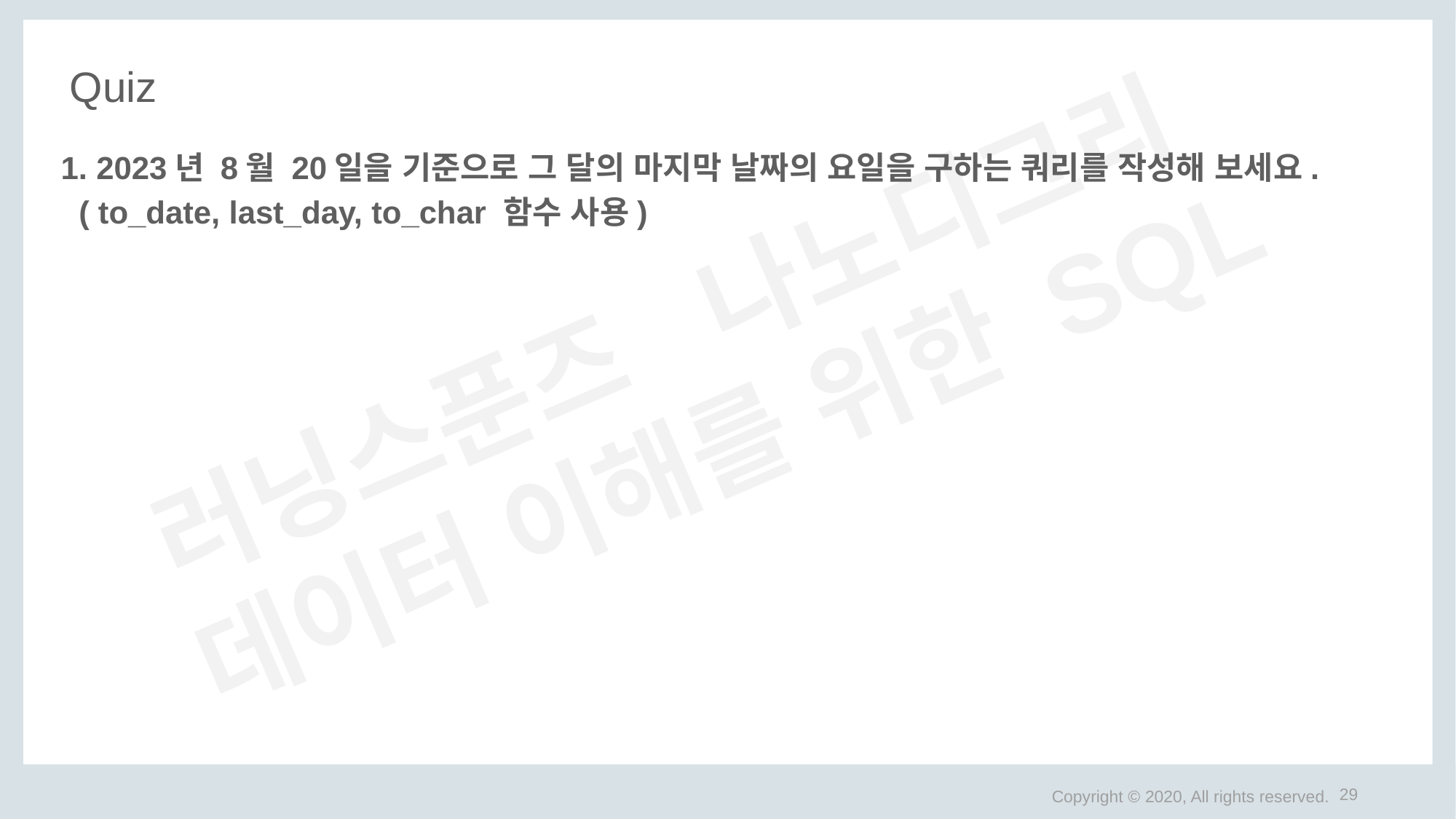

# Quiz
1. 2023년 8월 20일을 기준으로 그 달의 마지막 날짜의 요일을 구하는 쿼리를 작성해 보세요.
  ( to_date, last_day, to_char 함수 사용)